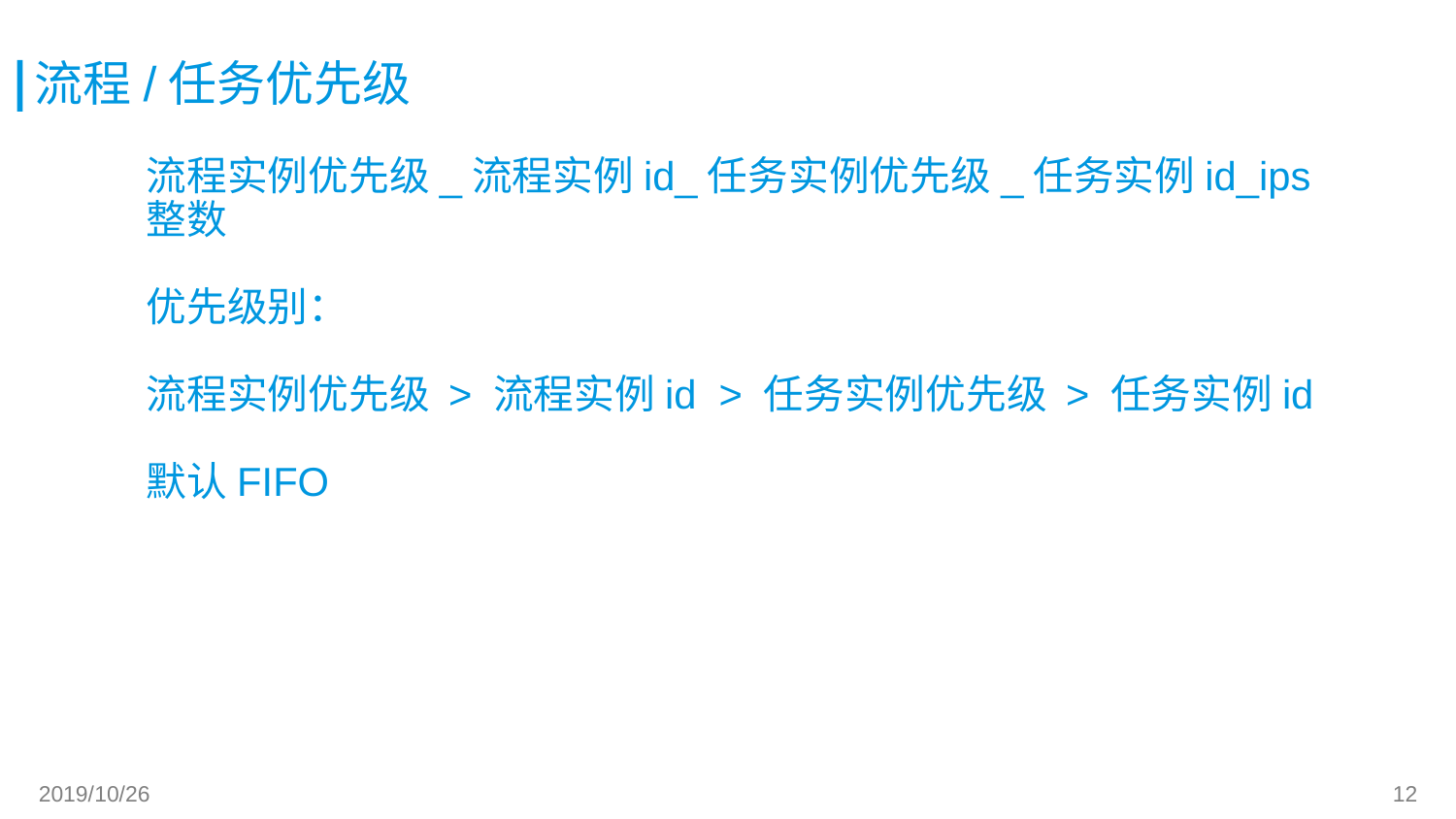

# 流程/任务优先级
流程实例优先级_流程实例id_任务实例优先级_任务实例id_ips整数

优先级别：

流程实例优先级 > 流程实例id  > 任务实例优先级 > 任务实例id

默认FIFO

2019/10/26
12